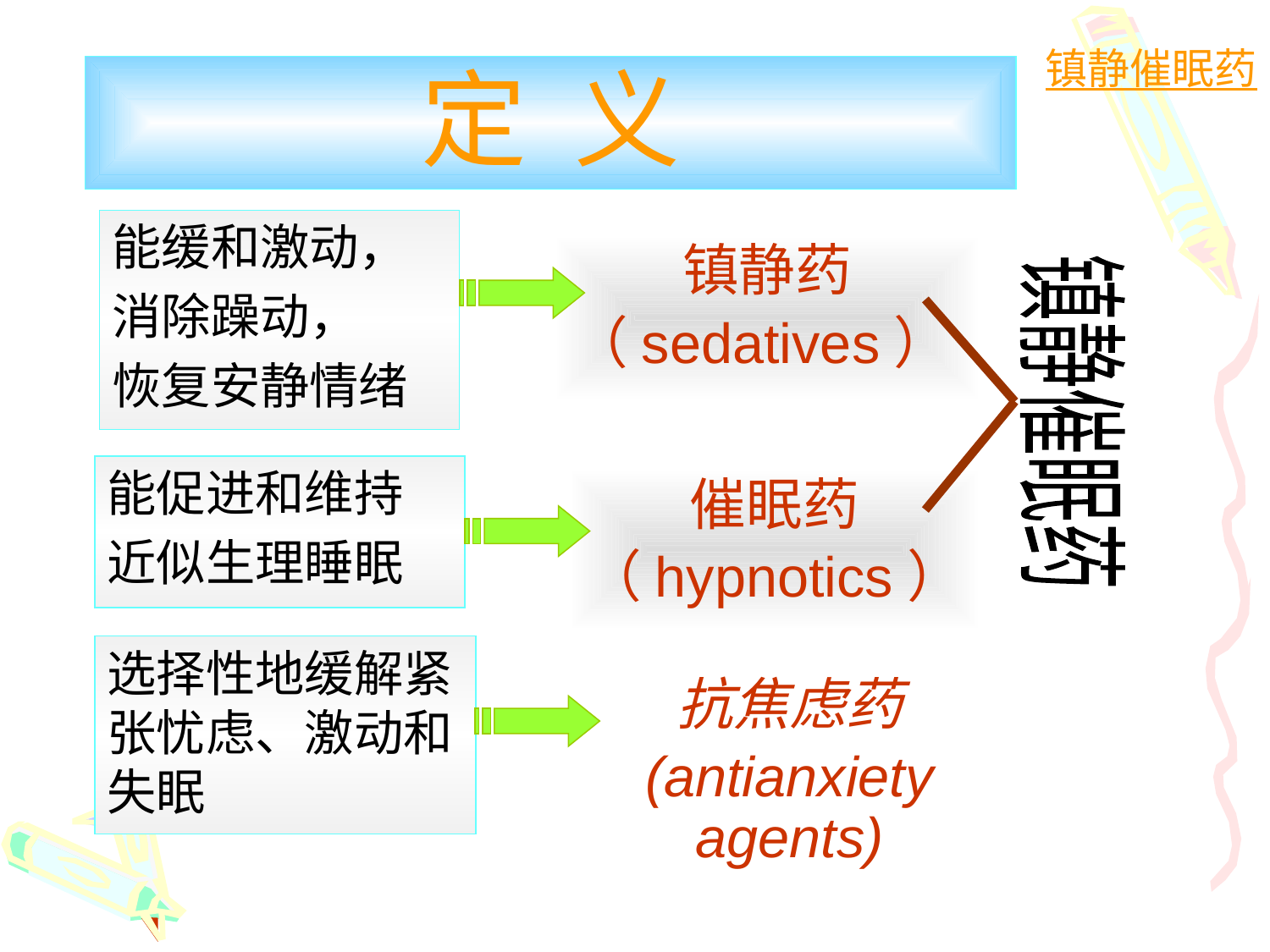

镇静催眠药
定  义

能缓和激动，
消除躁动，
恢复安静情绪
镇静药
（sedatives）

镇静催眠药
能促进和维持
近似生理睡眠
催眠药
（hypnotics）

选择性地缓解紧张忧虑、激动和失眠
抗焦虑药
(antianxiety agents)